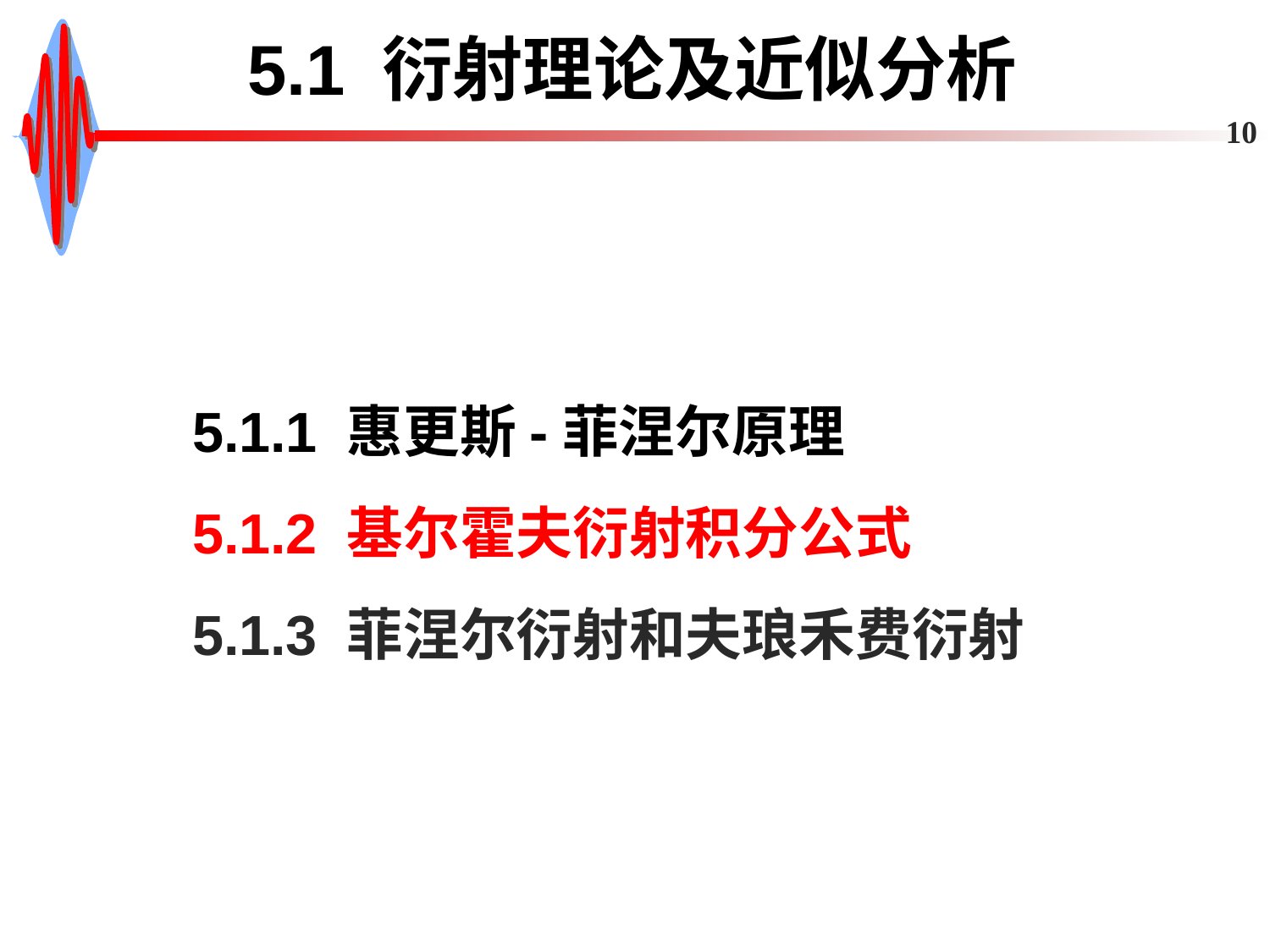

# 5.1 衍射理论及近似分析
10
5.1.1 惠更斯-菲涅尔原理
5.1.2 基尔霍夫衍射积分公式
5.1.3 菲涅尔衍射和夫琅禾费衍射